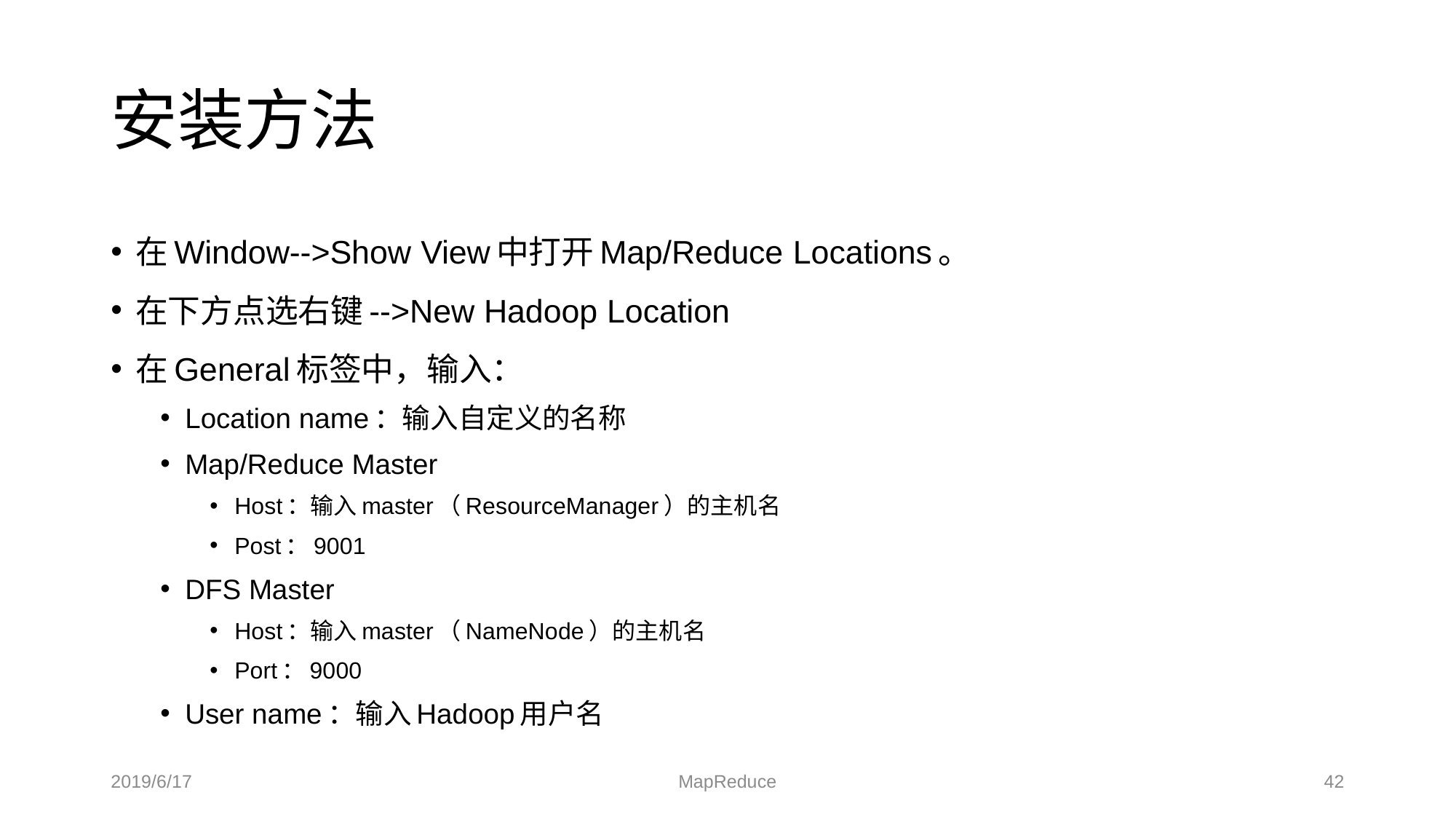

# 安装方法
在Window-->Show View中打开Map/Reduce Locations。
在下方点选右键-->New Hadoop Location
在General标签中，输入：
Location name：输入自定义的名称
Map/Reduce Master
Host：输入master（ResourceManager）的主机名
Post：9001
DFS Master
Host：输入master（NameNode）的主机名
Port：9000
User name：输入Hadoop用户名
2019/6/17
MapReduce
42